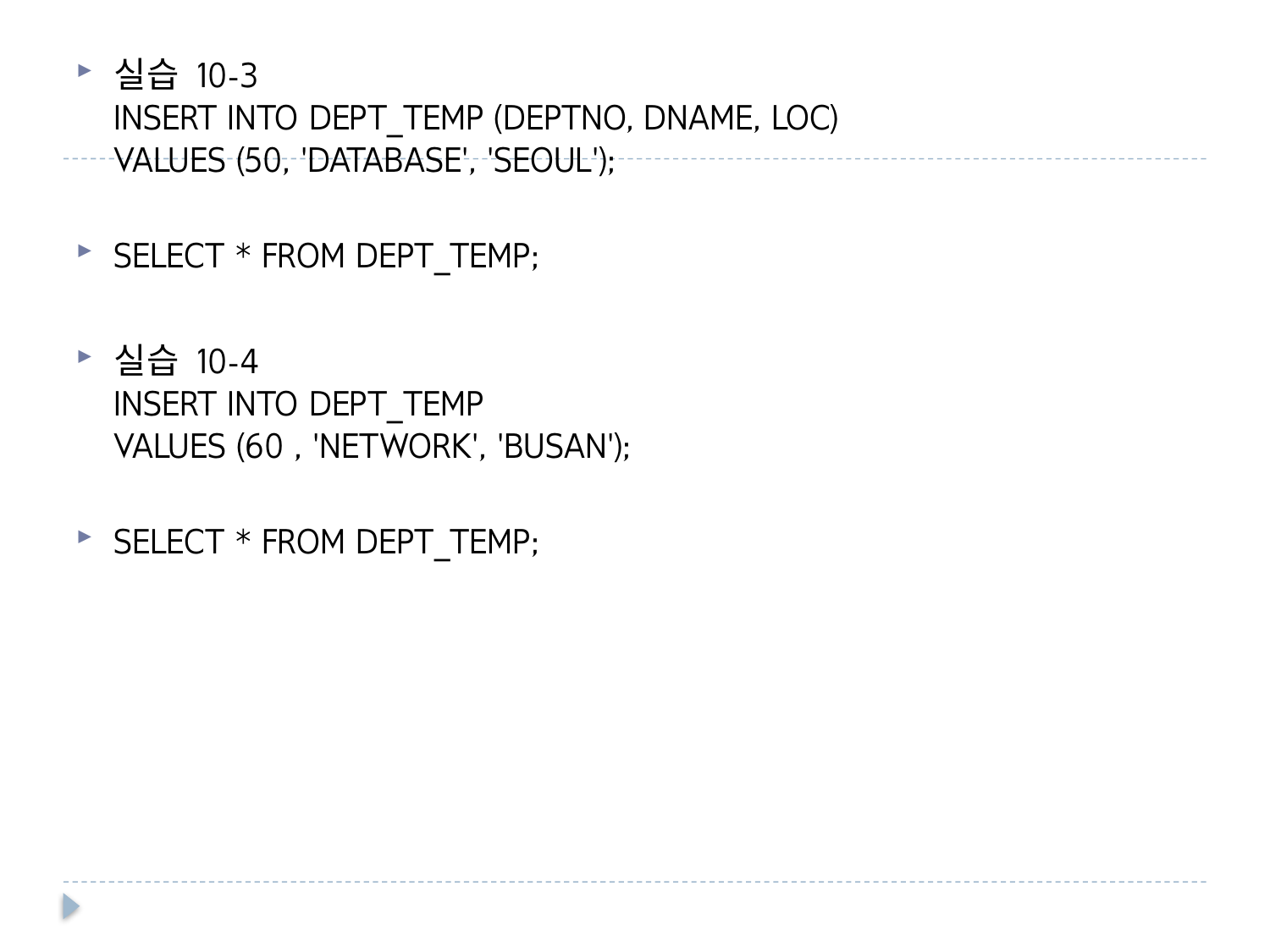

실습 10-3
INSERT INTO DEPT_TEMP (DEPTNO, DNAME, LOC)
VALUES (50, 'DATABASE', 'SEOUL');
SELECT * FROM DEPT_TEMP;

실습 10-4
INSERT INTO DEPT_TEMP
VALUES (60 , 'NETWORK', 'BUSAN');
SELECT * FROM DEPT_TEMP;